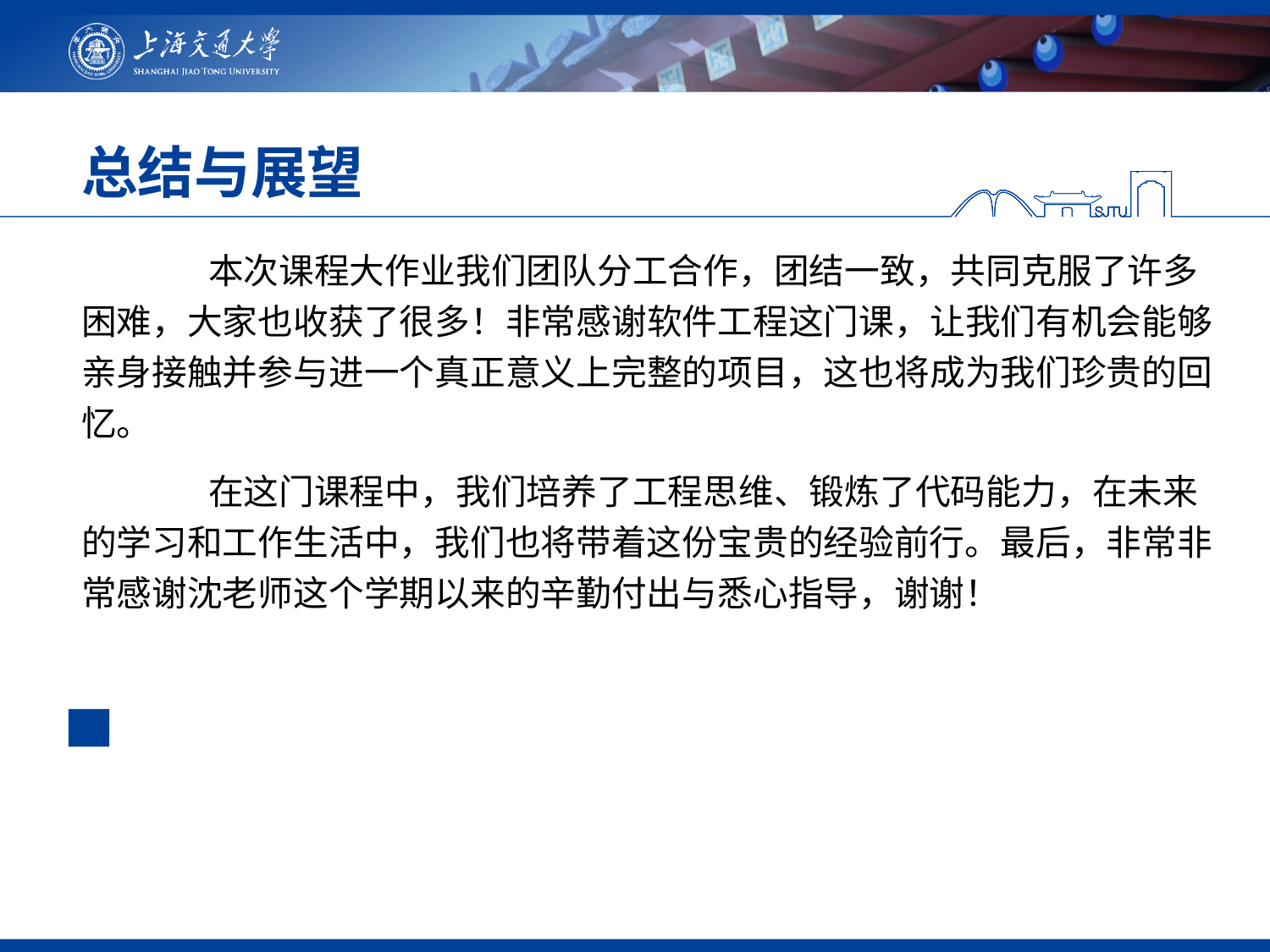

# 总结与展望
	本次课程大作业我们团队分工合作，团结一致，共同克服了许多困难，大家也收获了很多！非常感谢软件工程这门课，让我们有机会能够亲身接触并参与进一个真正意义上完整的项目，这也将成为我们珍贵的回忆。
	在这门课程中，我们培养了工程思维、锻炼了代码能力，在未来的学习和工作生活中，我们也将带着这份宝贵的经验前行。最后，非常非常感谢沈老师这个学期以来的辛勤付出与悉心指导，谢谢！